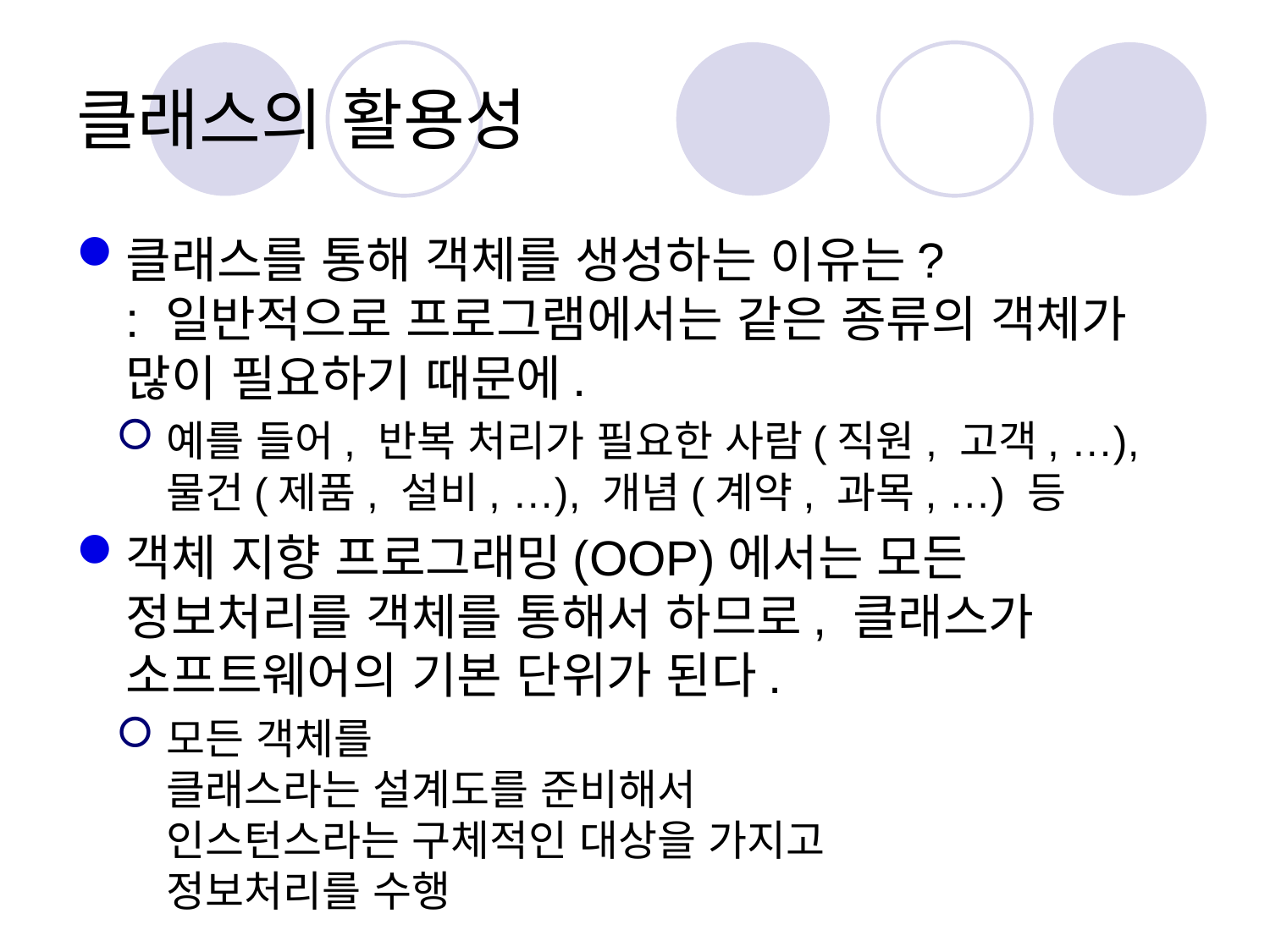

# 클래스의 활용성
클래스를 통해 객체를 생성하는 이유는?
: 일반적으로 프로그램에서는 같은 종류의 객체가 많이 필요하기 때문에.
예를 들어, 반복 처리가 필요한 사람(직원, 고객, …), 물건(제품, 설비, …), 개념(계약, 과목, …) 등
객체 지향 프로그래밍(OOP)에서는 모든 정보처리를 객체를 통해서 하므로, 클래스가 소프트웨어의 기본 단위가 된다.
모든 객체를
클래스라는 설계도를 준비해서
인스턴스라는 구체적인 대상을 가지고
정보처리를 수행